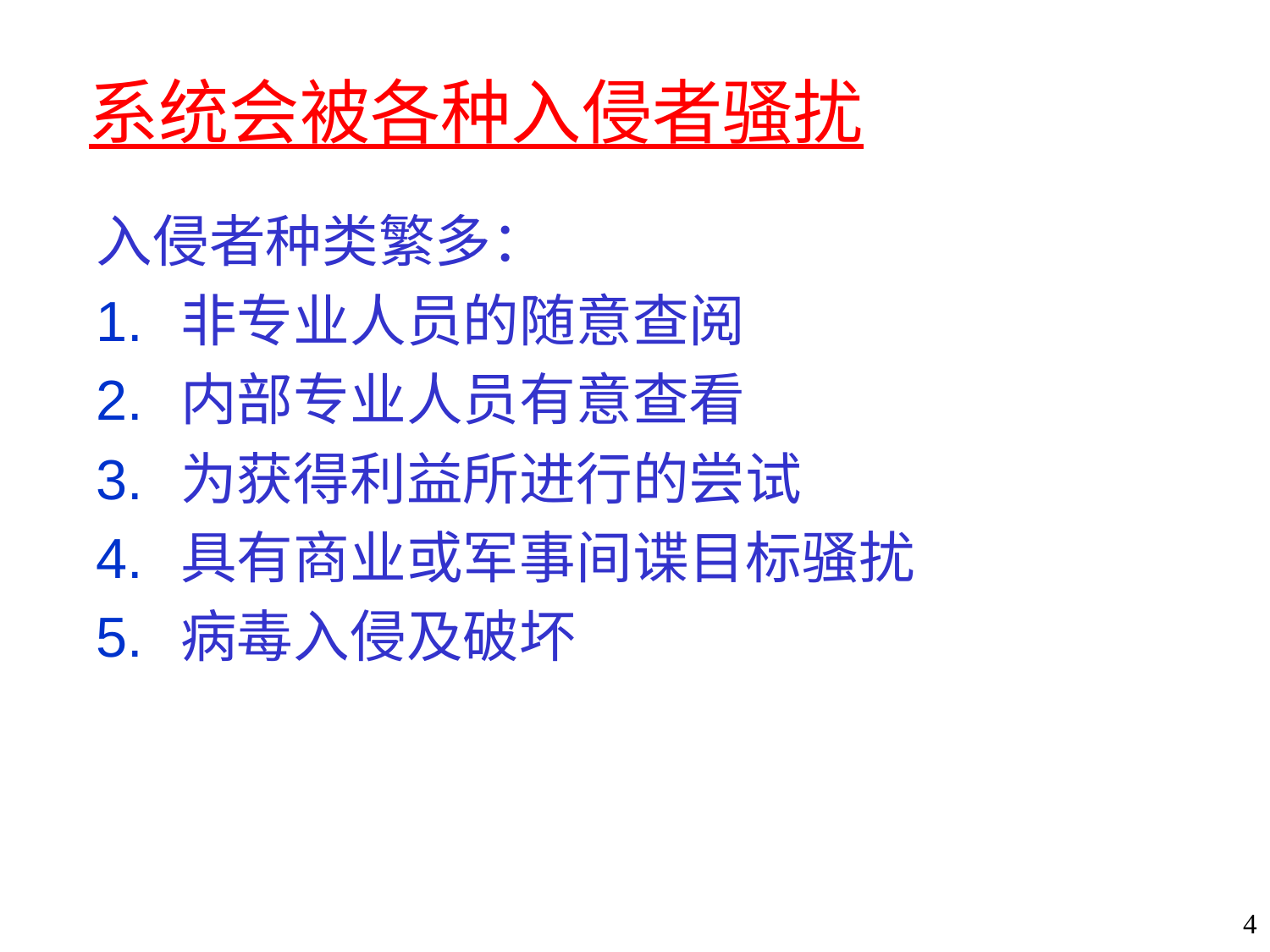

# 系统会被各种入侵者骚扰
入侵者种类繁多：
非专业人员的随意查阅
内部专业人员有意查看
为获得利益所进行的尝试
具有商业或军事间谍目标骚扰
病毒入侵及破坏
4